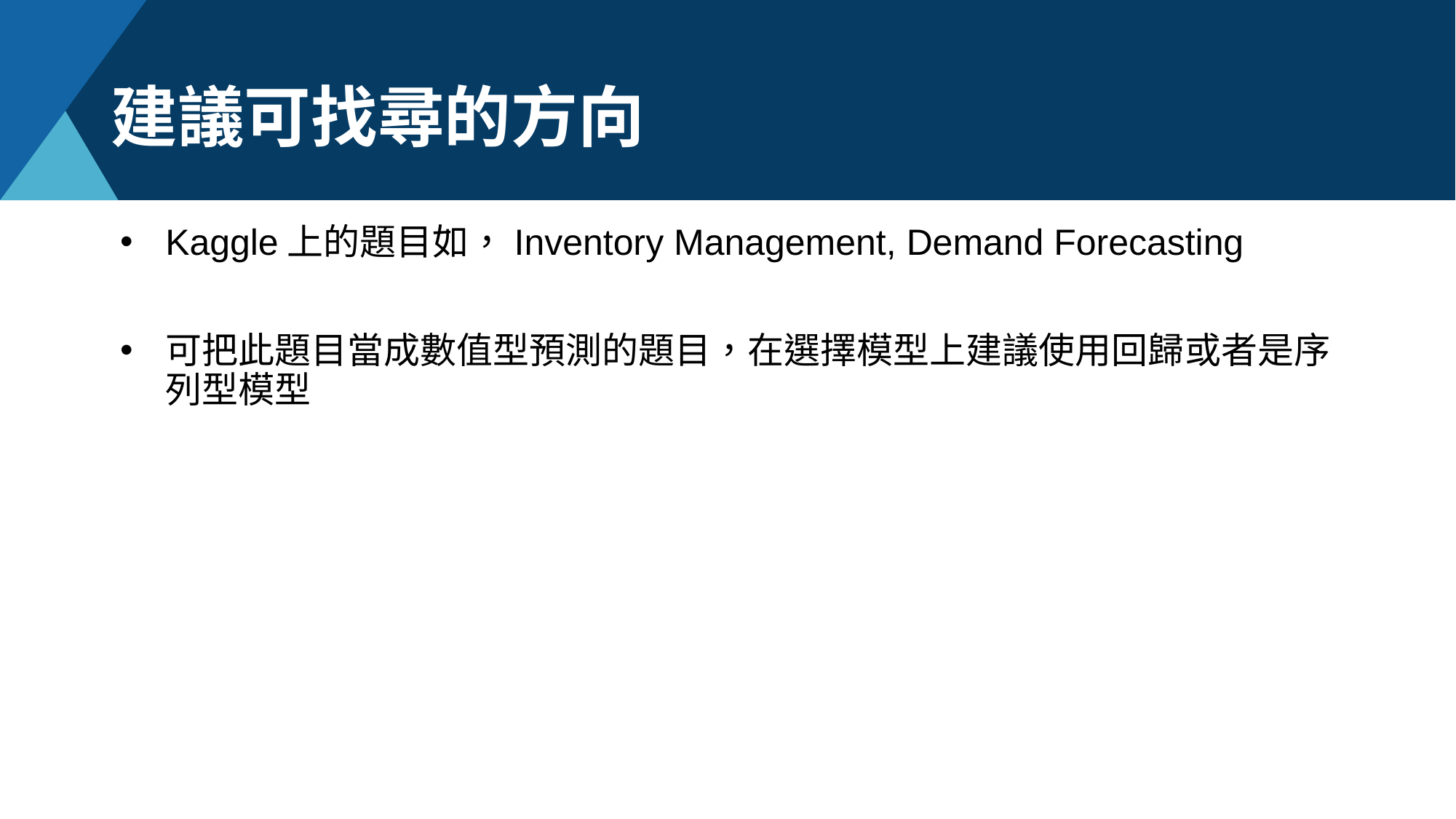

# 建議可找尋的方向
Kaggle上的題目如，Inventory Management, Demand Forecasting

可把此題目當成數值型預測的題目，在選擇模型上建議使用回歸或者是序列型模型